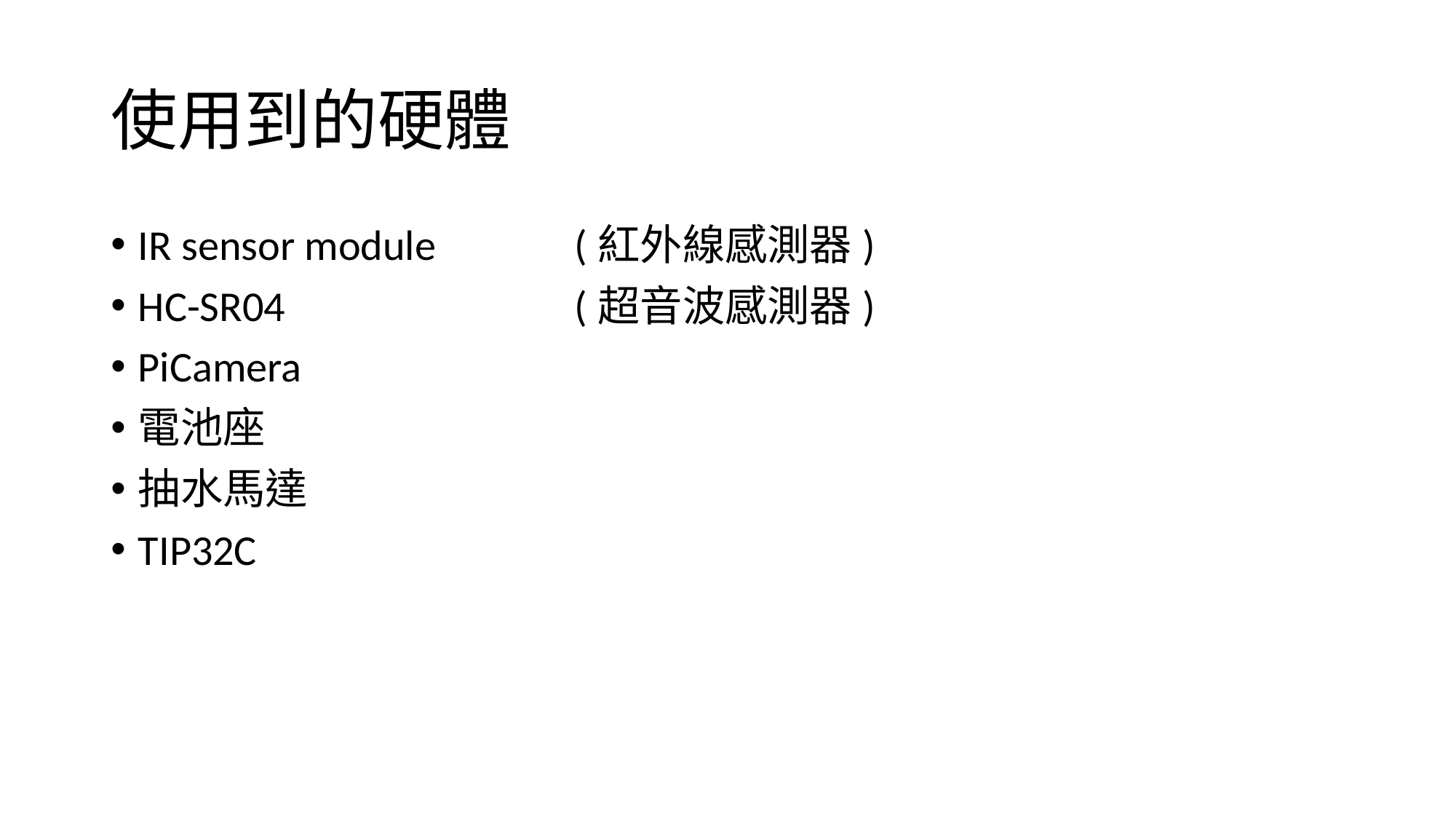

# 使用到的硬體
IR sensor module		(紅外線感測器)
HC-SR04			(超音波感測器)
PiCamera
電池座
抽水馬達
TIP32C